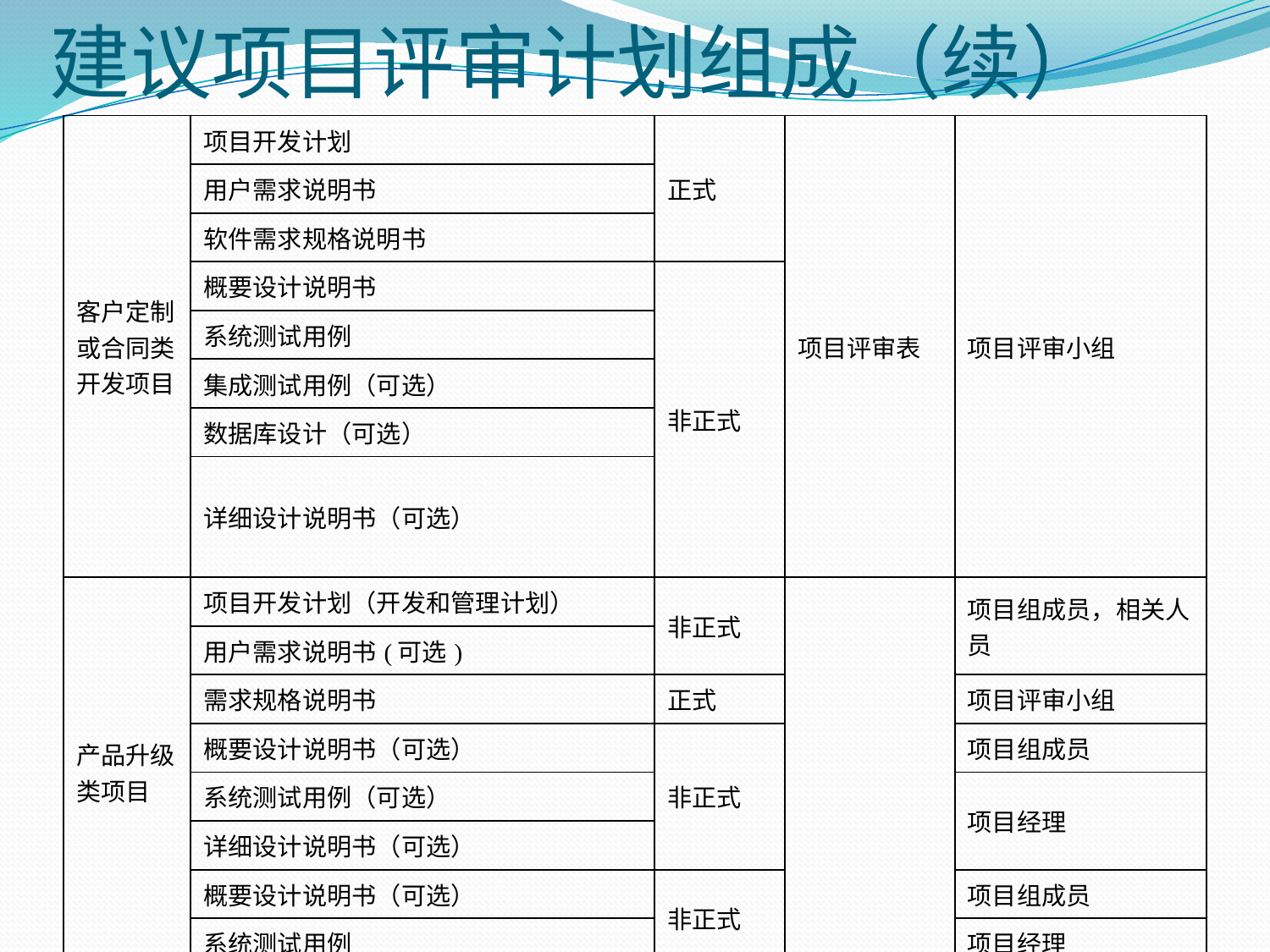

建议项目评审计划组成（续）
| 客户定制或合同类开发项目 | 项目开发计划 | 正式 | 项目评审表 | 项目评审小组 |
| --- | --- | --- | --- | --- |
|  | 用户需求说明书 |  |  |  |
|  | 软件需求规格说明书 |  |  |  |
|  | 概要设计说明书 | 非正式 |  |  |
|  | 系统测试用例 |  |  |  |
|  | 集成测试用例（可选） |  |  |  |
|  | 数据库设计（可选） |  |  |  |
|  | 详细设计说明书（可选） |  |  |  |
| 产品升级类项目 | 项目开发计划（开发和管理计划） | 非正式 |  | 项目组成员，相关人员 |
|  | 用户需求说明书(可选) |  |  |  |
|  | 需求规格说明书 | 正式 |  | 项目评审小组 |
|  | 概要设计说明书（可选） | 非正式 |  | 项目组成员 |
|  | 系统测试用例（可选） |  |  | 项目经理 |
|  | 详细设计说明书（可选） |  |  |  |
|  | 概要设计说明书（可选） | 非正式 |  | 项目组成员 |
|  | 系统测试用例 |  |  | 项目经理 |
| 所有项目 | 里程碑评审 | 正式 | 项目评审表 | 项目经理 |
|  | 用户手册 | 非正式 |  | 文档人员 |
|  | 项目总结报告 | 正式 |  | 项目经理 |